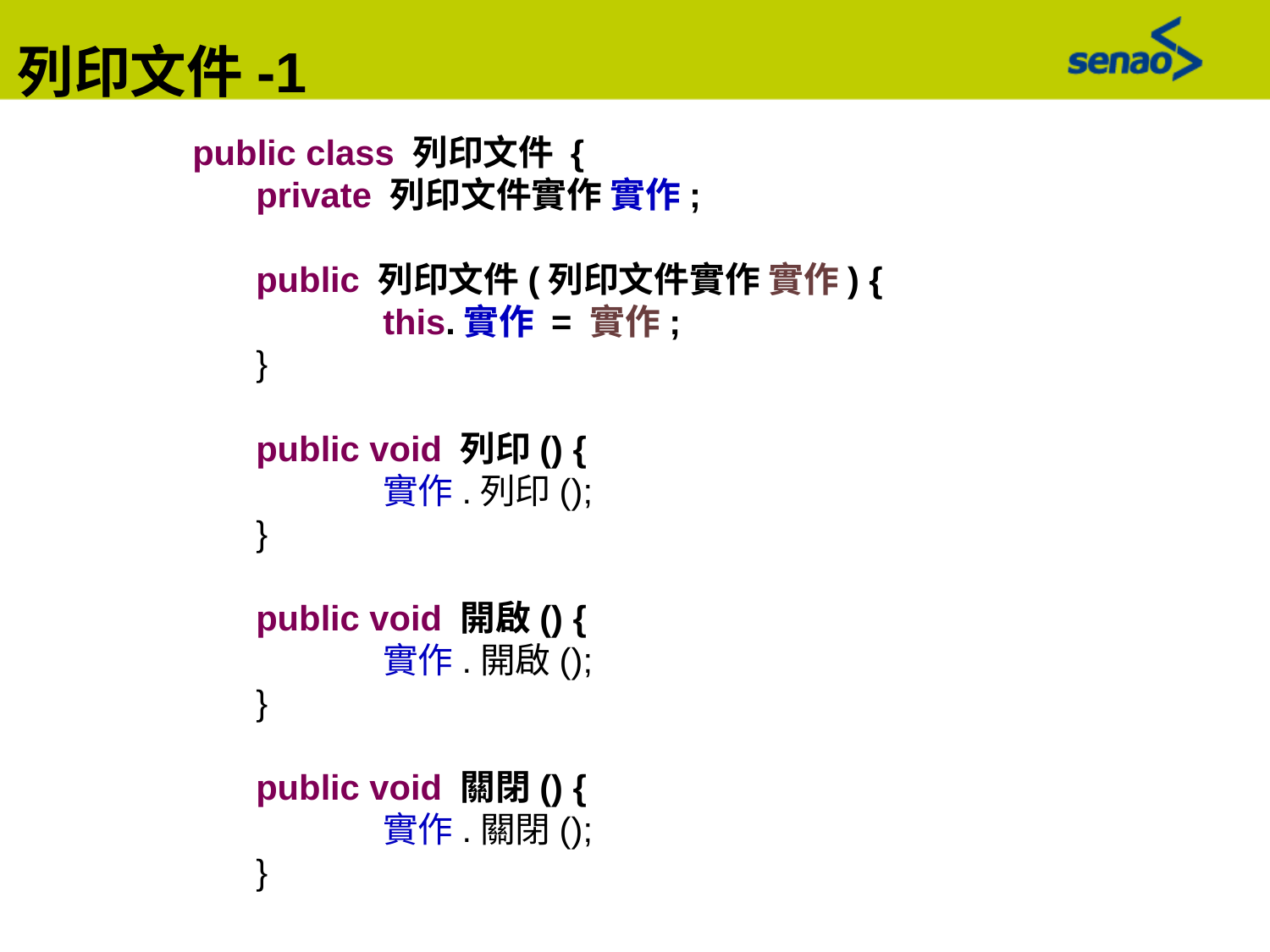

列印文件-1
public class 列印文件 {
private 列印文件實作 實作;

public 列印文件(列印文件實作 實作) {
	this.實作 = 實作;
}

public void 列印() {
	實作.列印();
}

public void 開啟() {
	實作.開啟();
}

public void 關閉() {
	實作.關閉();
}